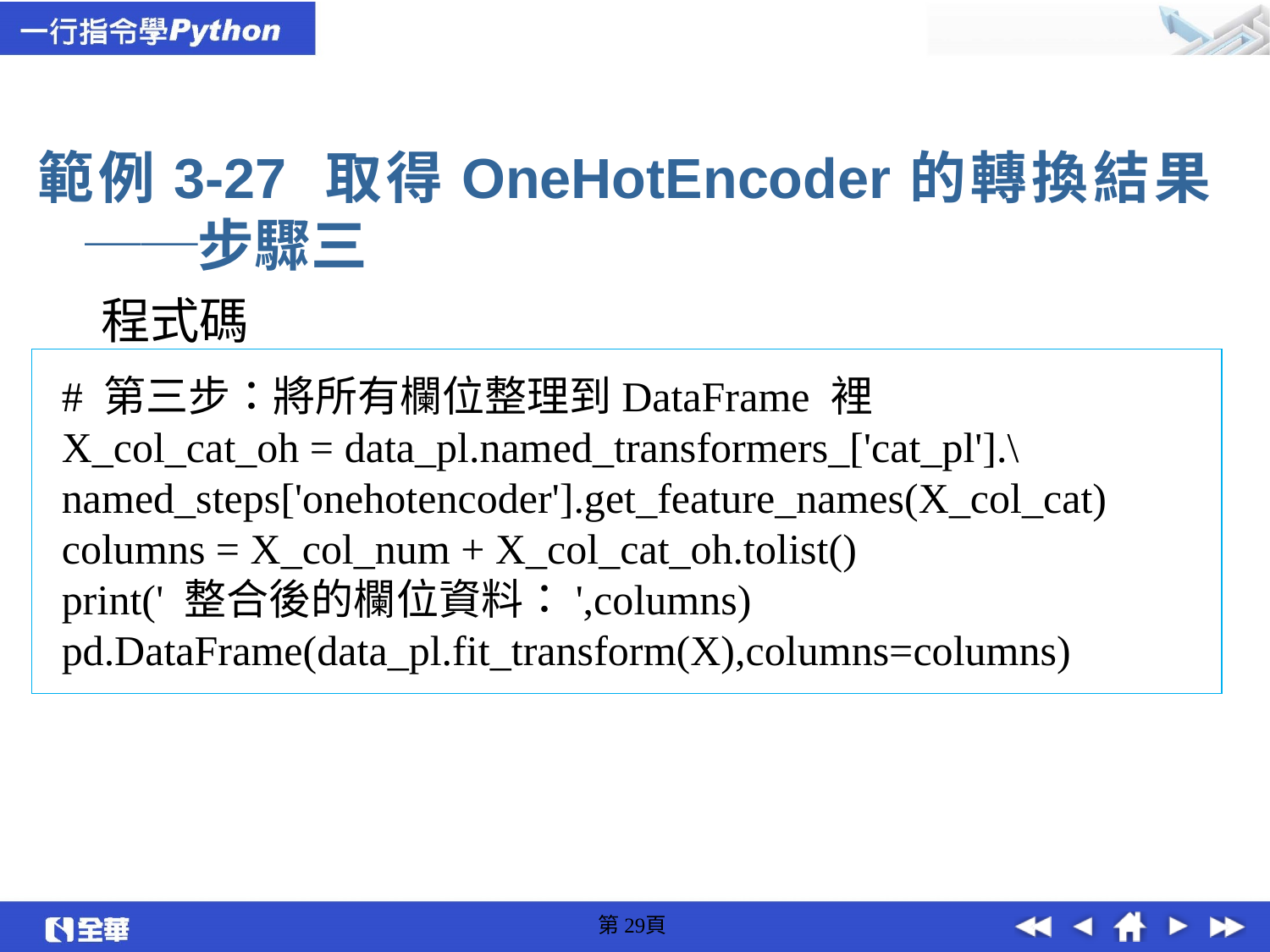

範例3-27 取得OneHotEncoder的轉換結果──步驟三
程式碼
# 第三步：將所有欄位整理到DataFrame 裡
X_col_cat_oh = data_pl.named_transformers_['cat_pl'].\
named_steps['onehotencoder'].get_feature_names(X_col_cat)
columns = X_col_num + X_col_cat_oh.tolist()
print(' 整合後的欄位資料：',columns)
pd.DataFrame(data_pl.fit_transform(X),columns=columns)